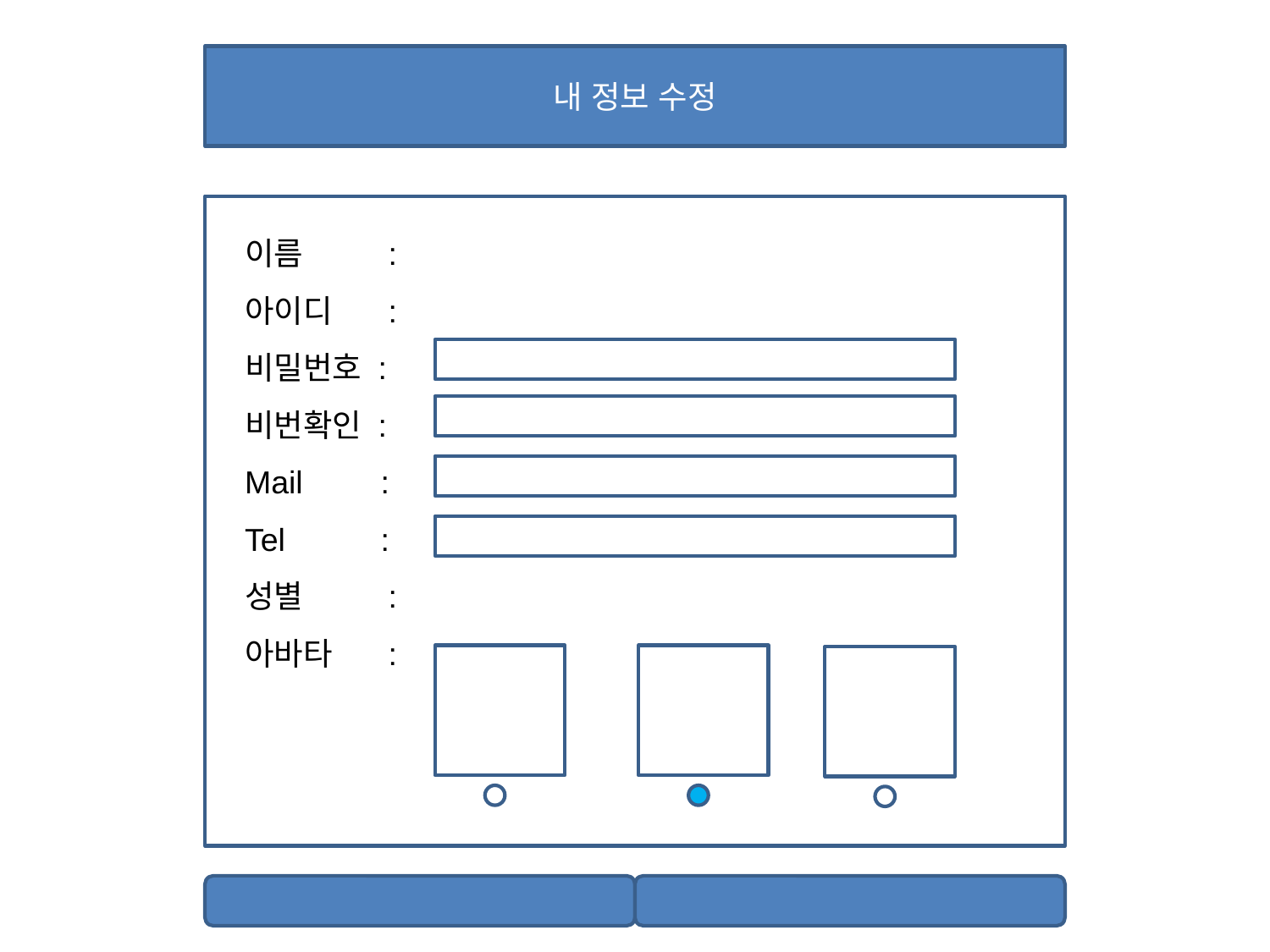

내 정보 수정

이름    	 :
아이디 	 :
비밀번호 :
비번확인 :
Mail	 :
Tel	 :
성별 	 :
아바타 	 :